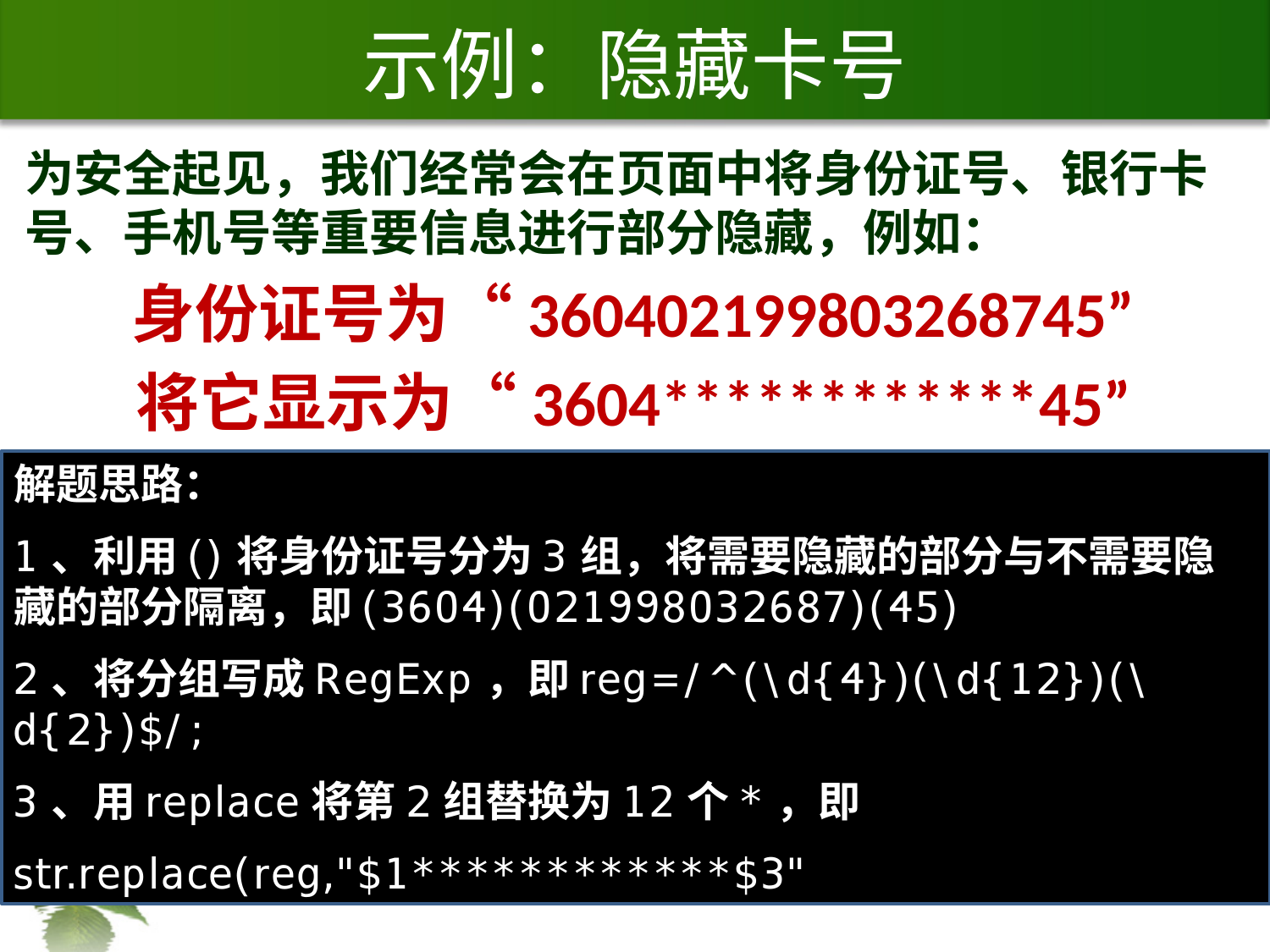

# 示例：隐藏卡号
为安全起见，我们经常会在页面中将身份证号、银行卡号、手机号等重要信息进行部分隐藏，例如：
身份证号为“360402199803268745”
将它显示为“3604************45”
解题思路：
1、利用()将身份证号分为3组，将需要隐藏的部分与不需要隐藏的部分隔离，即(3604)(021998032687)(45)
2、将分组写成RegExp，即reg=/^(\d{4})(\d{12})(\d{2})$/;
3、用replace将第2组替换为12个*，即
str.replace(reg,"$1************$3"